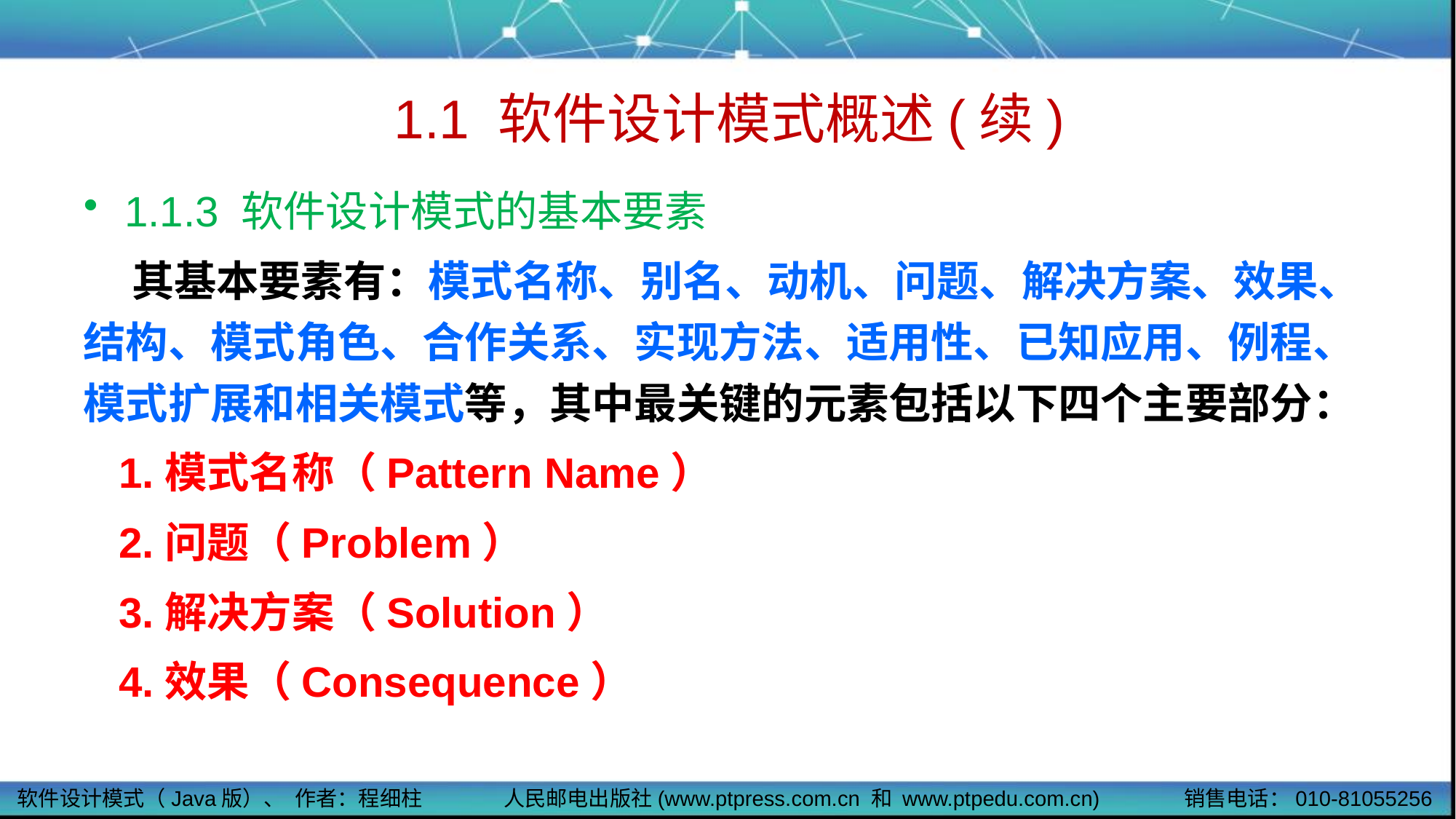

# 1.1 软件设计模式概述(续)
1.1.3 软件设计模式的基本要素
    其基本要素有：模式名称、别名、动机、问题、解决方案、效果、结构、模式角色、合作关系、实现方法、适用性、已知应用、例程、模式扩展和相关模式等，其中最关键的元素包括以下四个主要部分：
   1.模式名称（Pattern Name）
   2.问题（Problem）
   3.解决方案（Solution）
   4.效果（Consequence）
软件设计模式（Java版）、  作者：程细柱
人民邮电出版社(www.ptpress.com.cn 和 www.ptpedu.com.cn)
销售电话：010-81055256